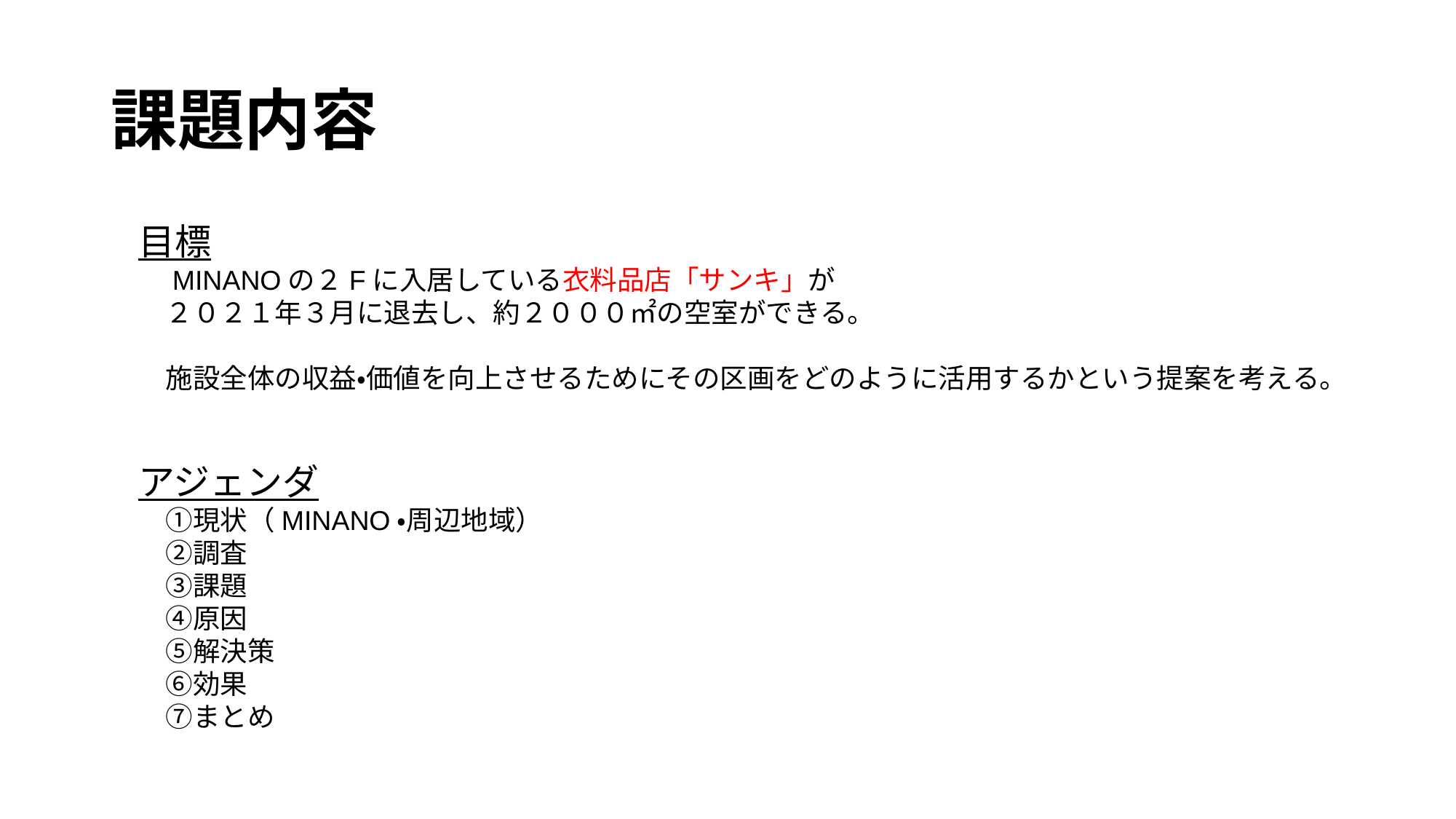

# 課題内容
目標
　MINANOの２Fに入居している衣料品店「サンキ」が
　２０２１年３月に退去し、約２０００㎡の空室ができる。

　施設全体の収益・価値を向上させるためにその区画をどのように活用するかという提案を考える。

アジェンダ
　①現状（MINANO・周辺地域）
　②調査
　③課題
　④原因
　⑤解決策
　⑥効果
　⑦まとめ